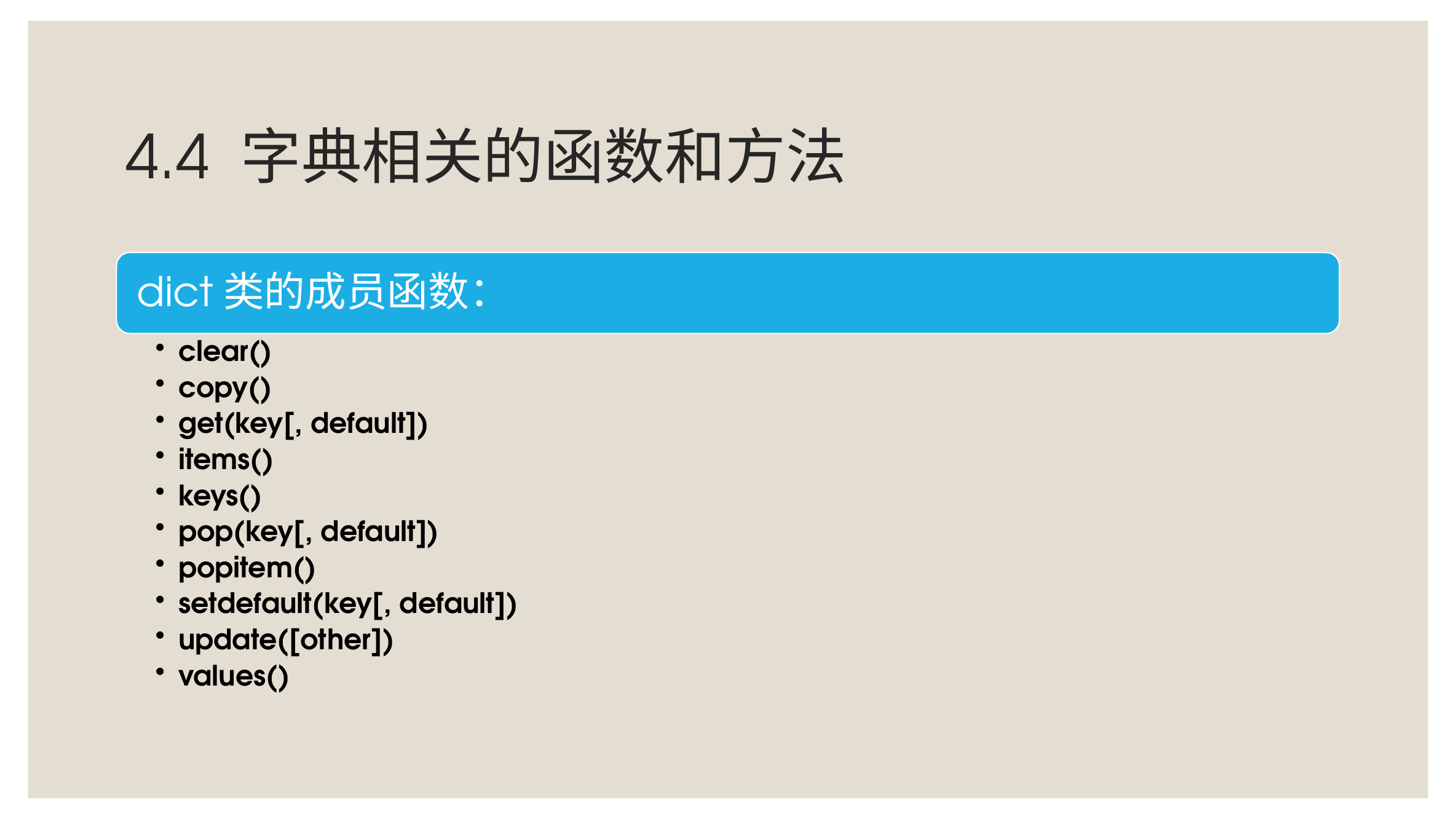

# 4.4 字典相关的函数和方法
dict类的成员函数：
clear()
copy()
get(key[, default])
items()
keys()
pop(key[, default])
popitem()
setdefault(key[, default])
update([other])
values()